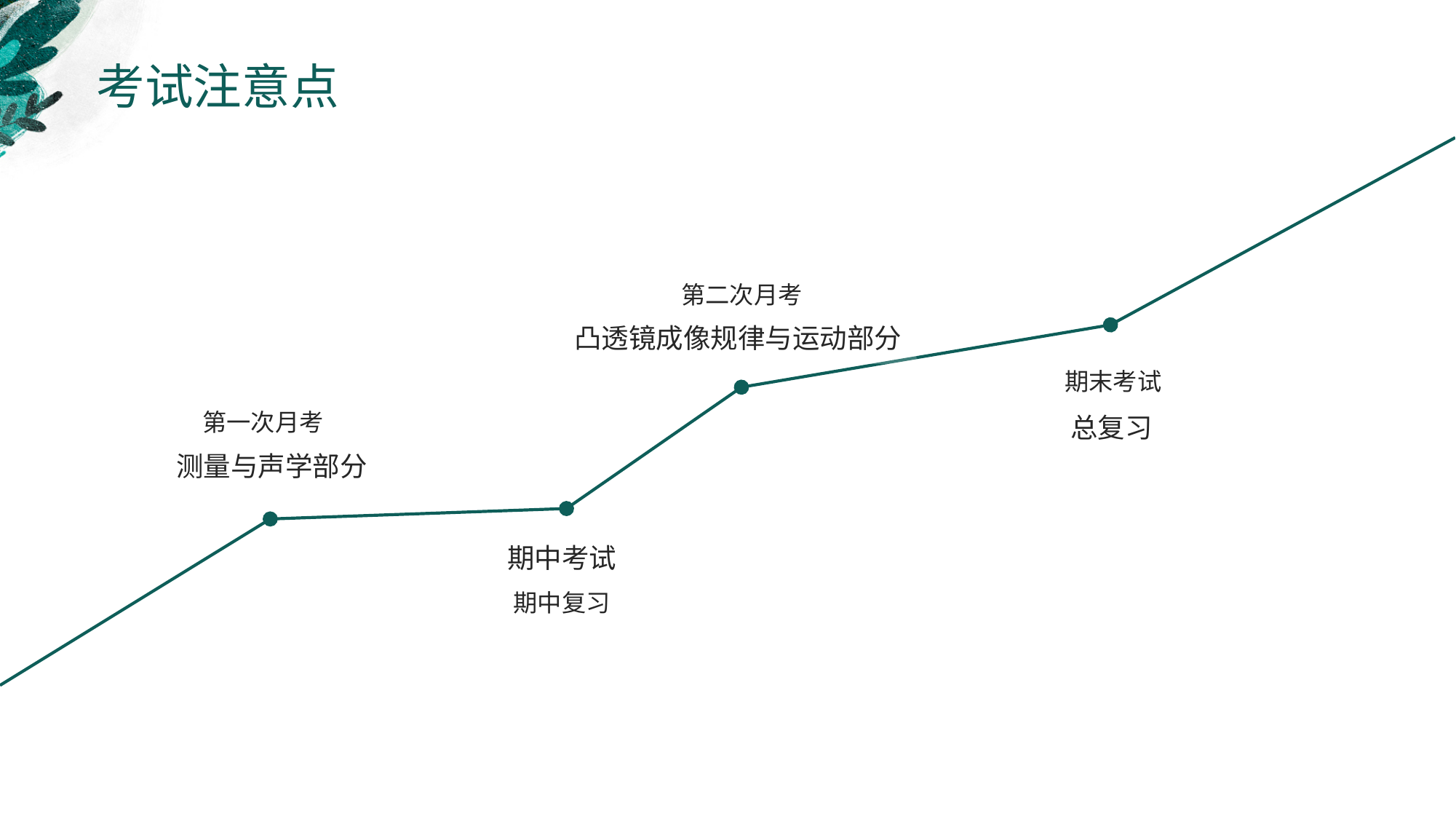

考试注意点
第二次月考
凸透镜成像规律与运动部分
总复习
测量与声学部分
期中考试
期末考试
第一次月考
期中复习